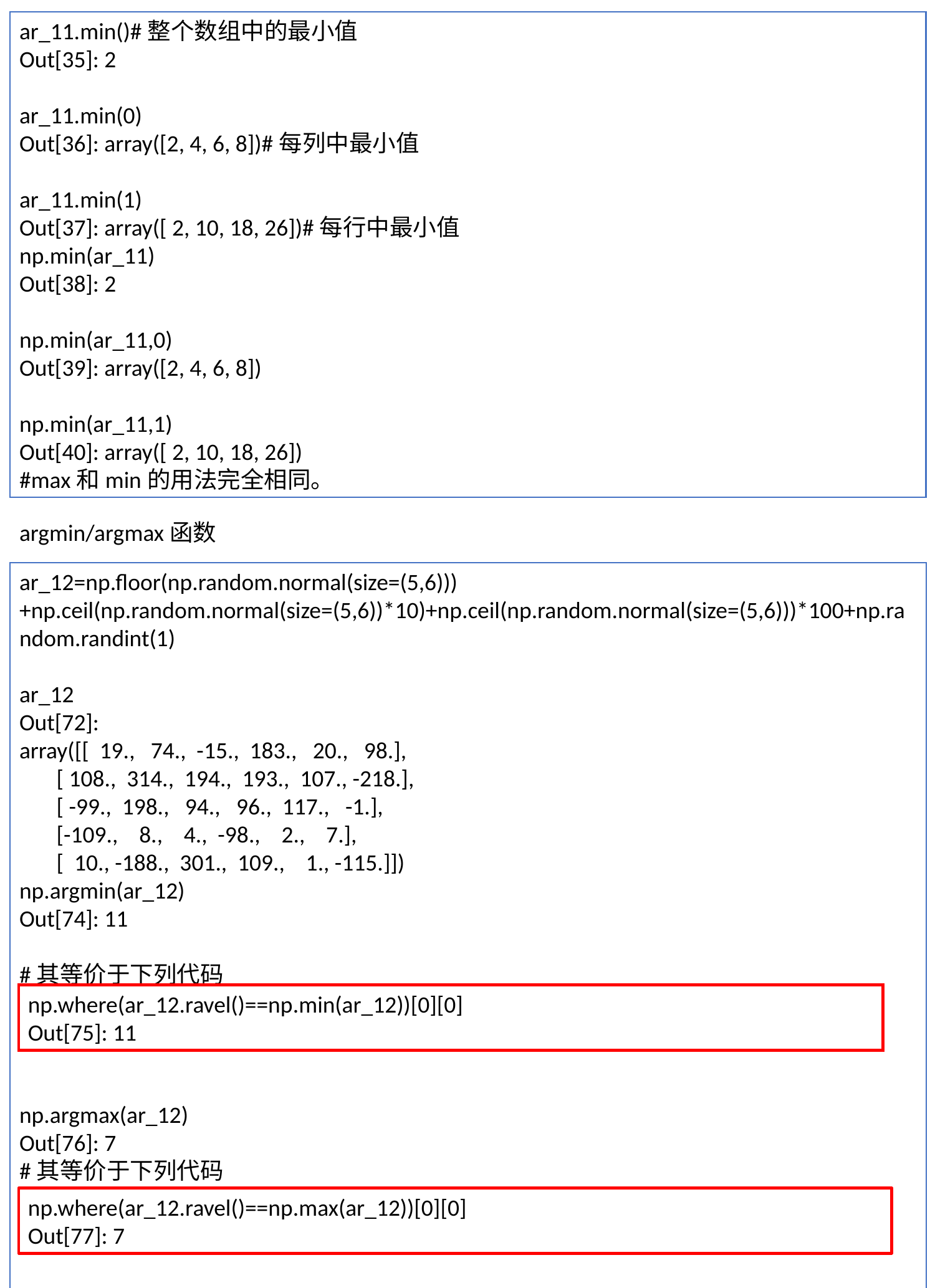

ar_11.min()#整个数组中的最小值
Out[35]: 2

ar_11.min(0)
Out[36]: array([2, 4, 6, 8])#每列中最小值

ar_11.min(1)
Out[37]: array([ 2, 10, 18, 26])#每行中最小值
np.min(ar_11)
Out[38]: 2

np.min(ar_11,0)
Out[39]: array([2, 4, 6, 8])

np.min(ar_11,1)
Out[40]: array([ 2, 10, 18, 26])
#max和min的用法完全相同。
argmin/argmax函数
ar_12=np.floor(np.random.normal(size=(5,6)))+np.ceil(np.random.normal(size=(5,6))*10)+np.ceil(np.random.normal(size=(5,6)))*100+np.random.randint(1)

ar_12
Out[72]:
array([[  19.,   74.,  -15.,  183.,   20.,   98.],
       [ 108.,  314.,  194.,  193.,  107., -218.],
       [ -99.,  198.,   94.,   96.,  117.,   -1.],
       [-109.,    8.,    4.,  -98.,    2.,    7.],
       [  10., -188.,  301.,  109.,    1., -115.]])
np.argmin(ar_12)
Out[74]: 11

#其等价于下列代码

np.argmax(ar_12)
Out[76]: 7
#其等价于下列代码

np.where(ar_12.ravel()==np.min(ar_12))[0][0]
Out[75]: 11
np.where(ar_12.ravel()==np.max(ar_12))[0][0]
Out[77]: 7